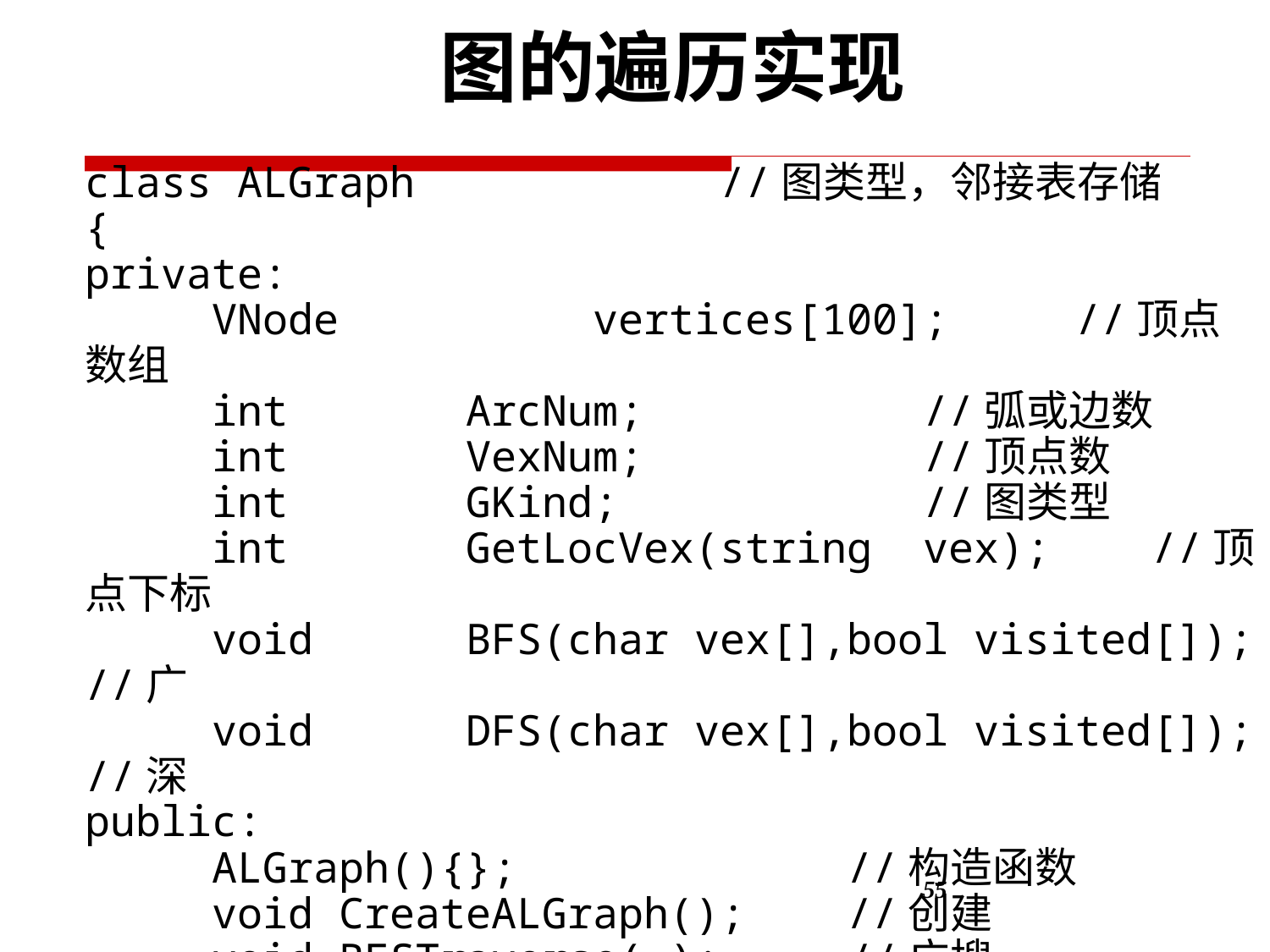

图的遍历实现
class ALGraph            //图类型，邻接表存储
{
private:
	VNode	     vertices[100];     //顶点数组
	int		ArcNum;           //弧或边数
	int		VexNum;           //顶点数
	int		GKind;            //图类型
	int		GetLocVex(string  vex);    //顶点下标
	void		BFS(char vex[],bool visited[]); //广
	void		DFS(char vex[],bool visited[]); //深
public:
	ALGraph(){};             //构造函数
	void CreateALGraph();    //创建
	void BFSTraverse( );     //广搜
	void DFTraverse( );      //深搜
};
55